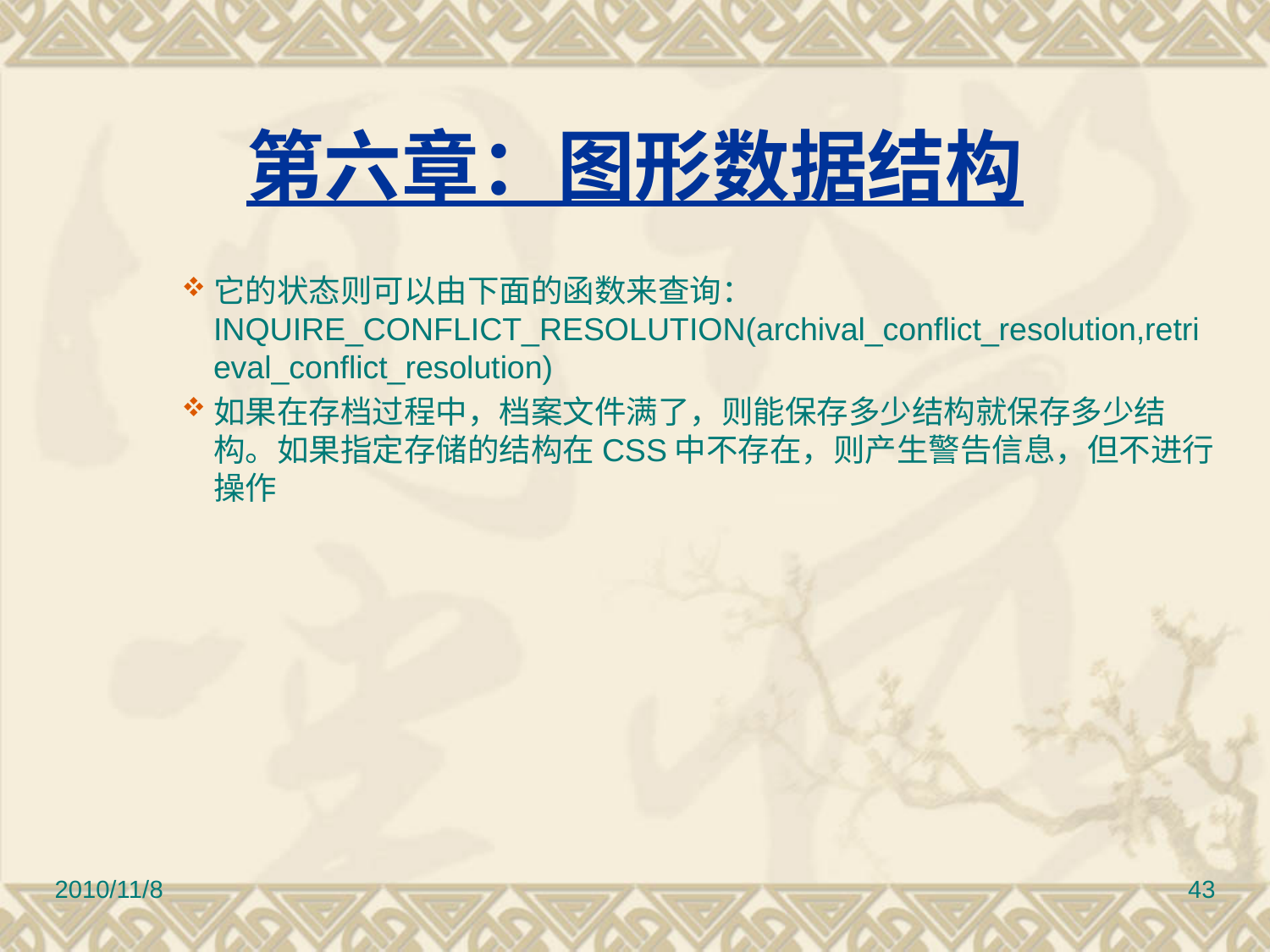

# 第六章：图形数据结构
它的状态则可以由下面的函数来查询：INQUIRE_CONFLICT_RESOLUTION(archival_conflict_resolution,retrieval_conflict_resolution)
如果在存档过程中，档案文件满了，则能保存多少结构就保存多少结构。如果指定存储的结构在CSS中不存在，则产生警告信息，但不进行操作
2010/11/8
43